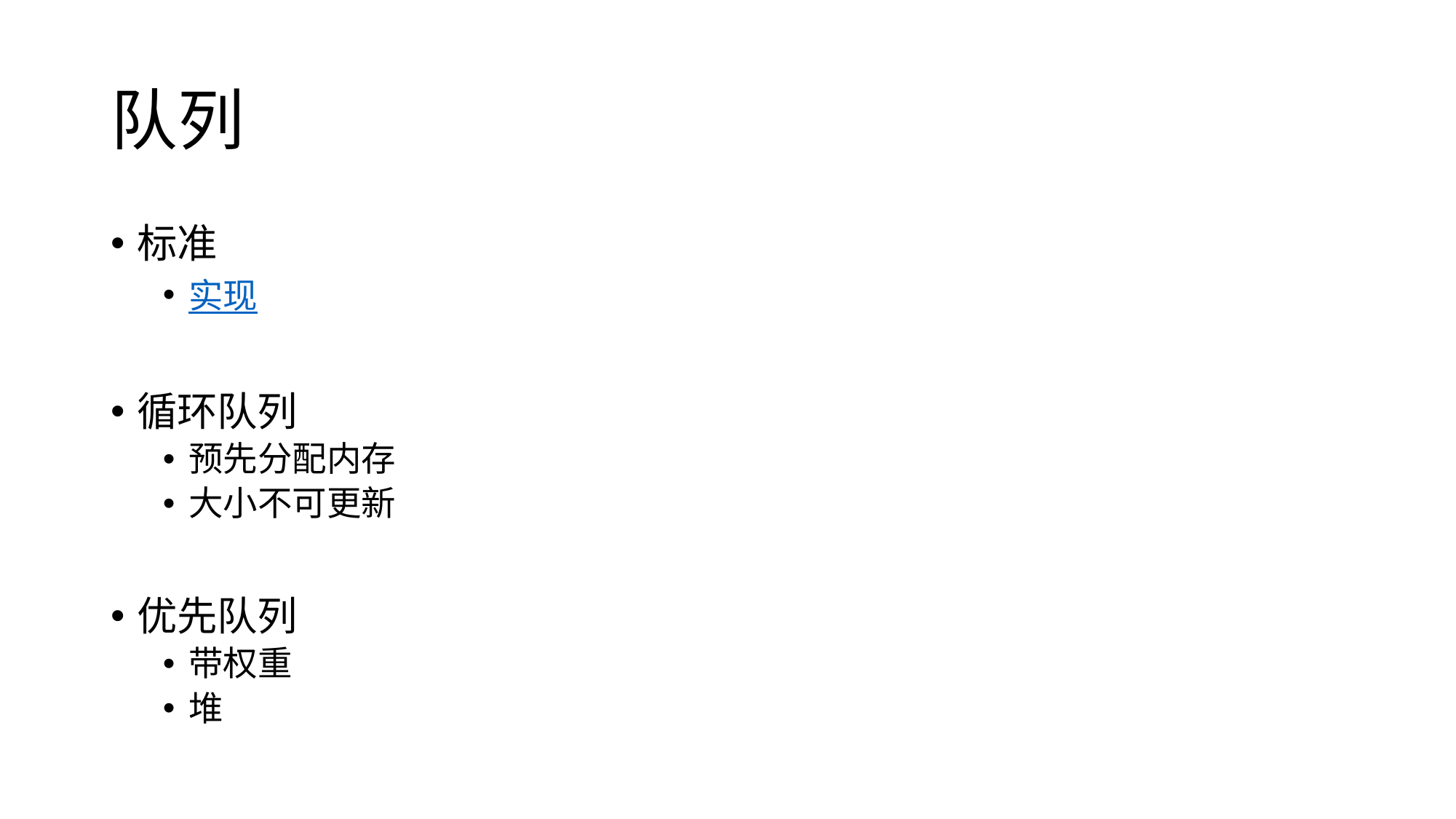

# 队列
标准
实现

循环队列
预先分配内存
大小不可更新

优先队列
带权重
堆